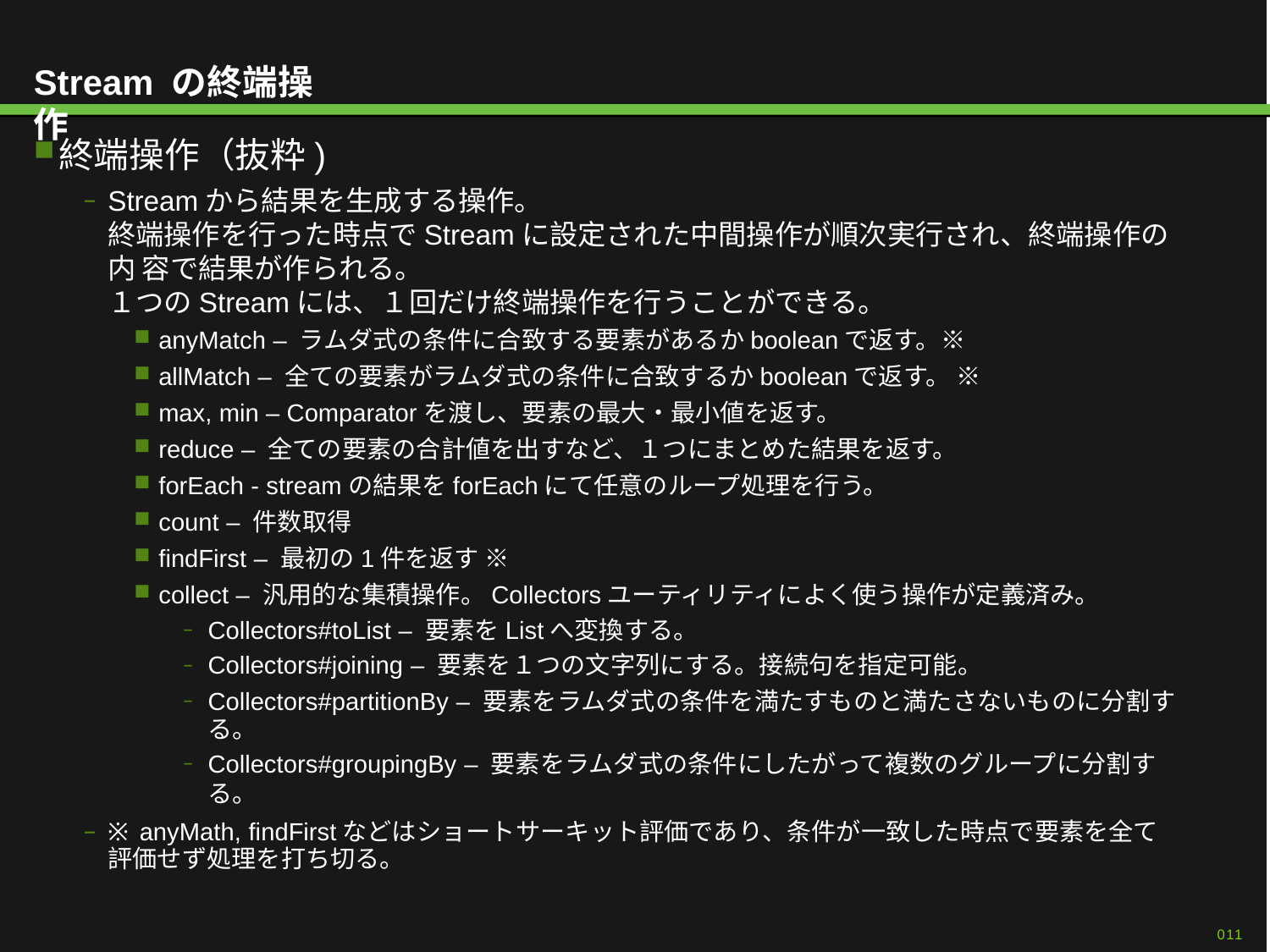

# Stream の終端操作

終端操作（抜粋)
Streamから結果を生成する操作。
終端操作を行った時点でStreamに設定された中間操作が順次実行され、終端操作の内 容で結果が作られる。
１つのStreamには、１回だけ終端操作を行うことができる。
anyMatch – ラムダ式の条件に合致する要素があるかbooleanで返す。※
allMatch – 全ての要素がラムダ式の条件に合致するかbooleanで返す。 ※
max, min – Comparatorを渡し、要素の最大・最小値を返す。
reduce – 全ての要素の合計値を出すなど、１つにまとめた結果を返す。
forEach - streamの結果をforEachにて任意のループ処理を行う。
count – 件数取得
findFirst – 最初の1件を返す ※
collect – 汎用的な集積操作。Collectorsユーティリティによく使う操作が定義済み。
Collectors#toList – 要素をListへ変換する。
Collectors#joining – 要素を１つの文字列にする。接続句を指定可能。
Collectors#partitionBy – 要素をラムダ式の条件を満たすものと満たさないものに分割す る。
Collectors#groupingBy – 要素をラムダ式の条件にしたがって複数のグループに分割す る。
※ anyMath, findFirstなどはショートサーキット評価であり、条件が一致した時点で要素を全て 評価せず処理を打ち切る。
011